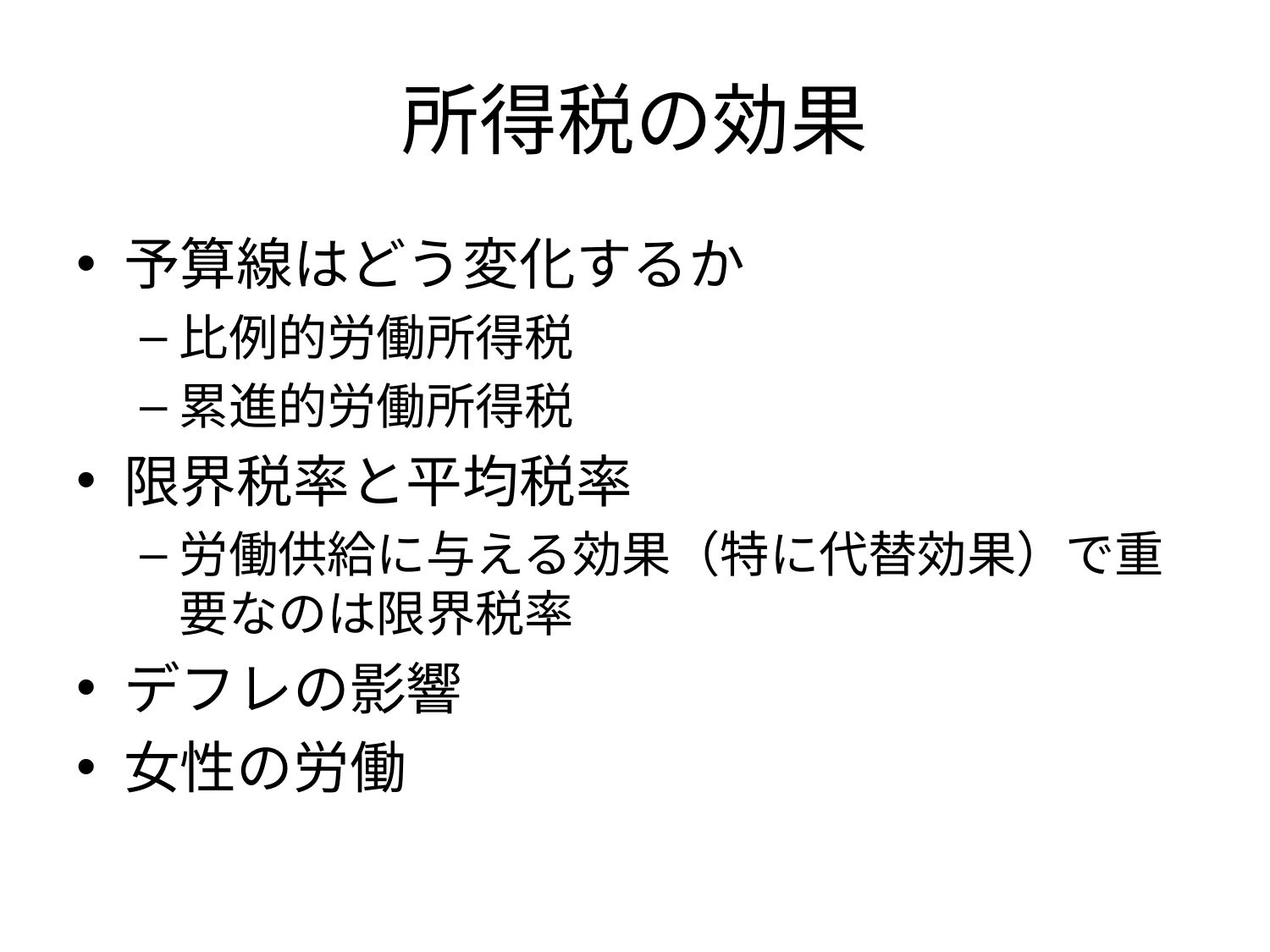

# 所得税の効果
予算線はどう変化するか
比例的労働所得税
累進的労働所得税
限界税率と平均税率
労働供給に与える効果（特に代替効果）で重要なのは限界税率
デフレの影響
女性の労働